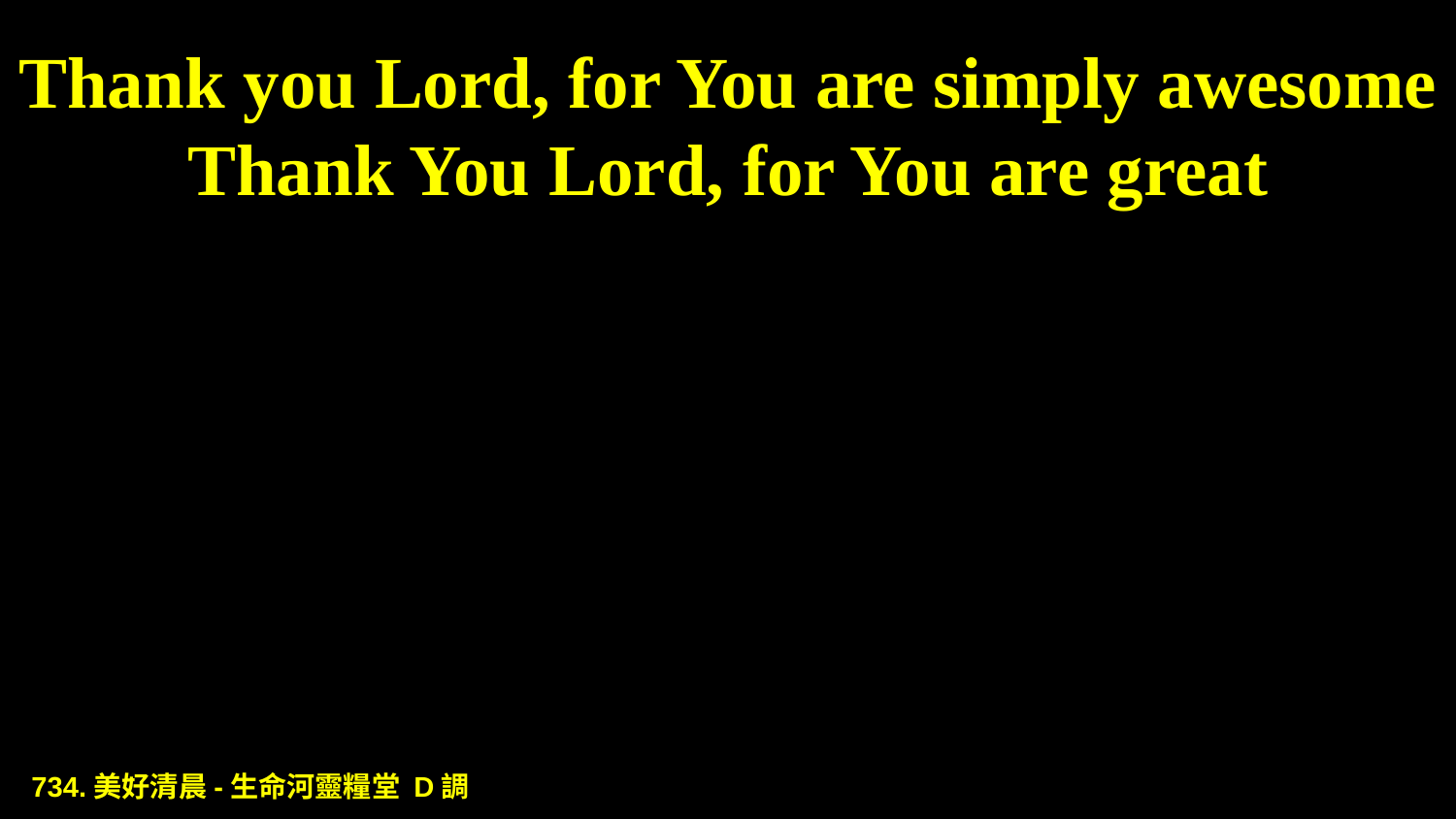

# Thank you Lord, for You are simply awesome Thank You Lord, for You are great
734.美好清晨-生命河靈糧堂 D調